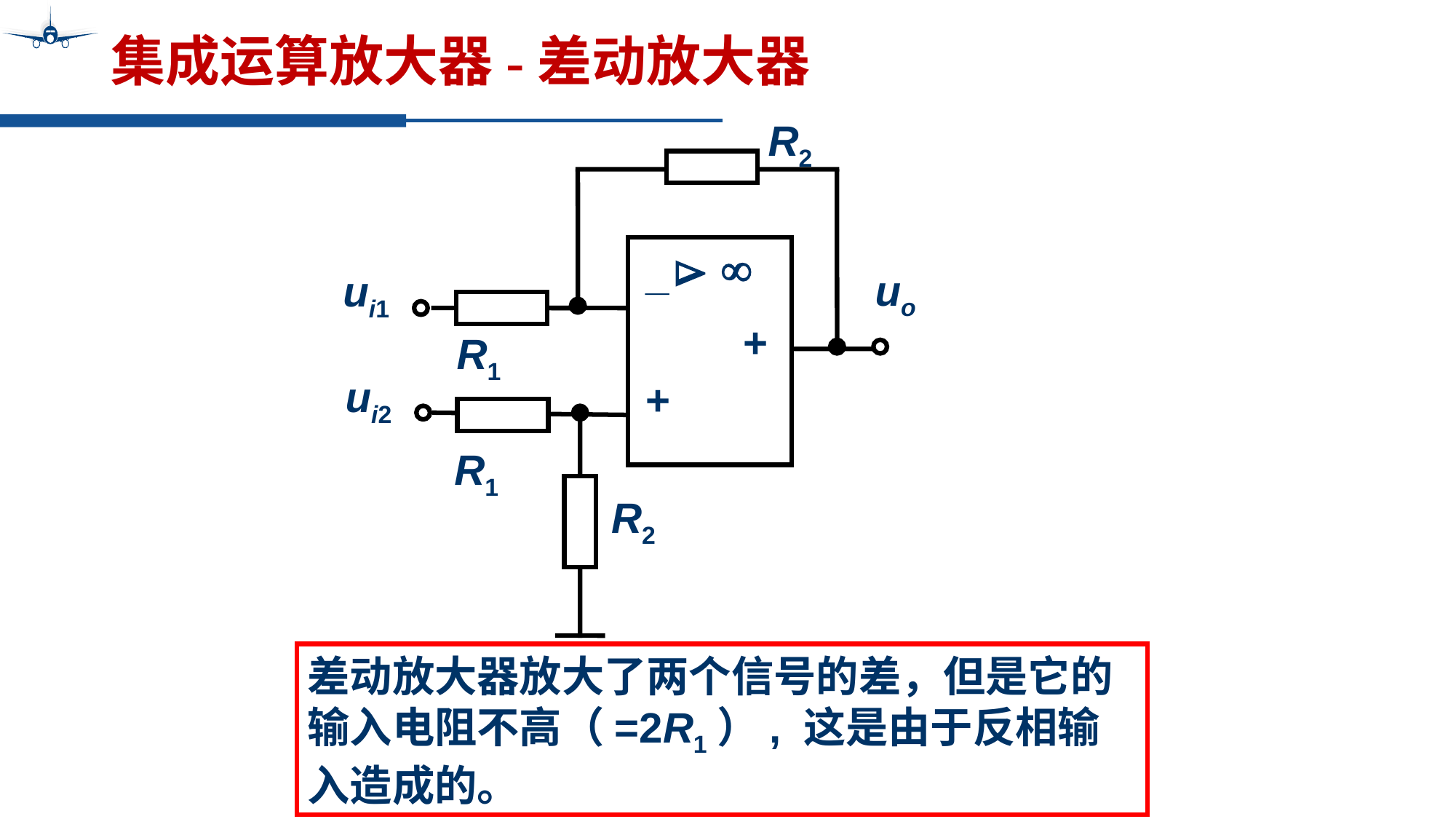

# 集成运算放大器-差动放大器
R2

∞

_
Δ
uo
ui1

+
R1

ui2
+

R1
R2

差动放大器放大了两个信号的差，但是它的输入电阻不高（=2R1）, 这是由于反相输入造成的。